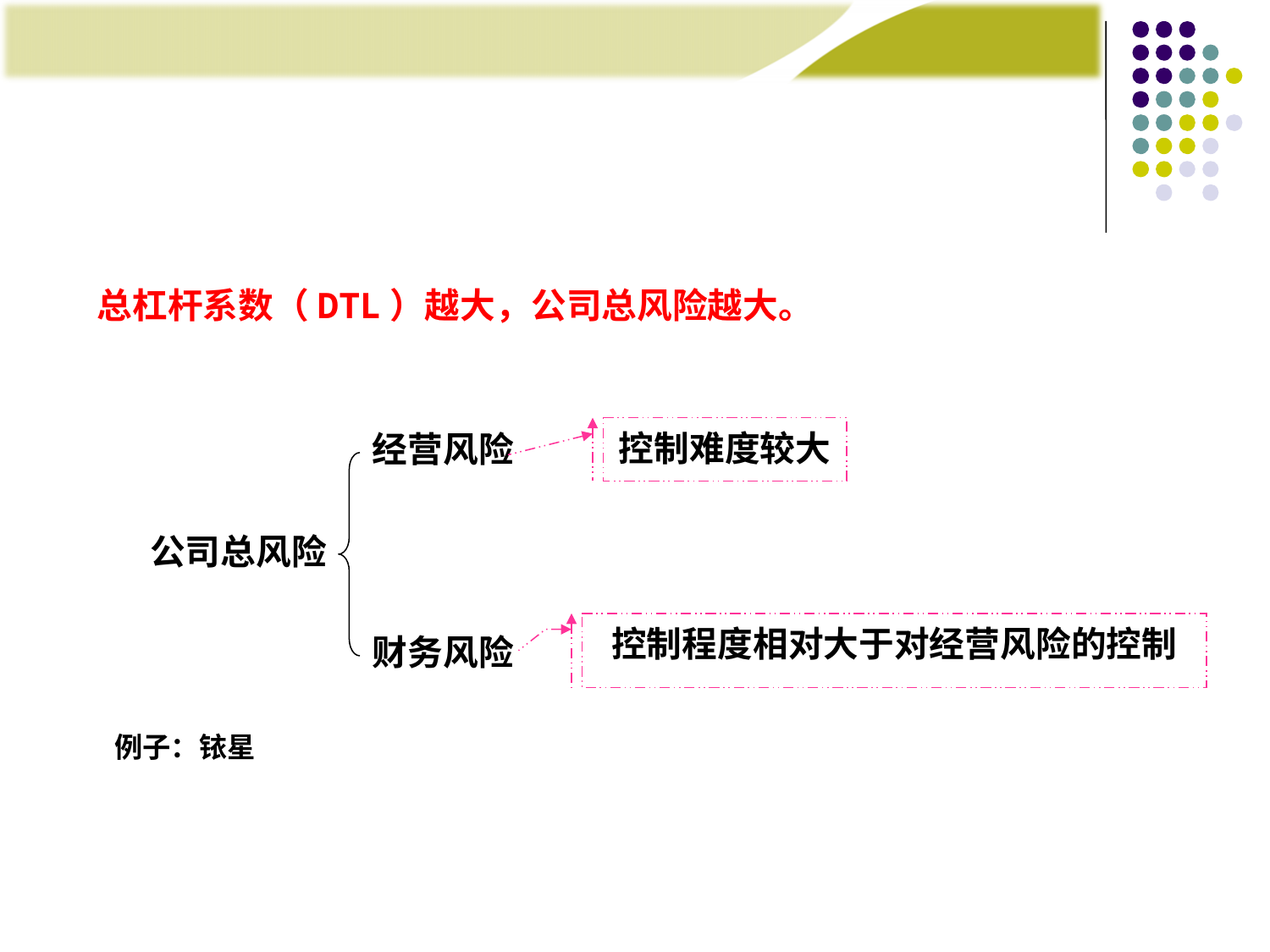

#
总杠杆系数（DTL）越大，公司总风险越大。
控制难度较大
经营风险

财务风险
公司总风险
控制程度相对大于对经营风险的控制
例子：铱星